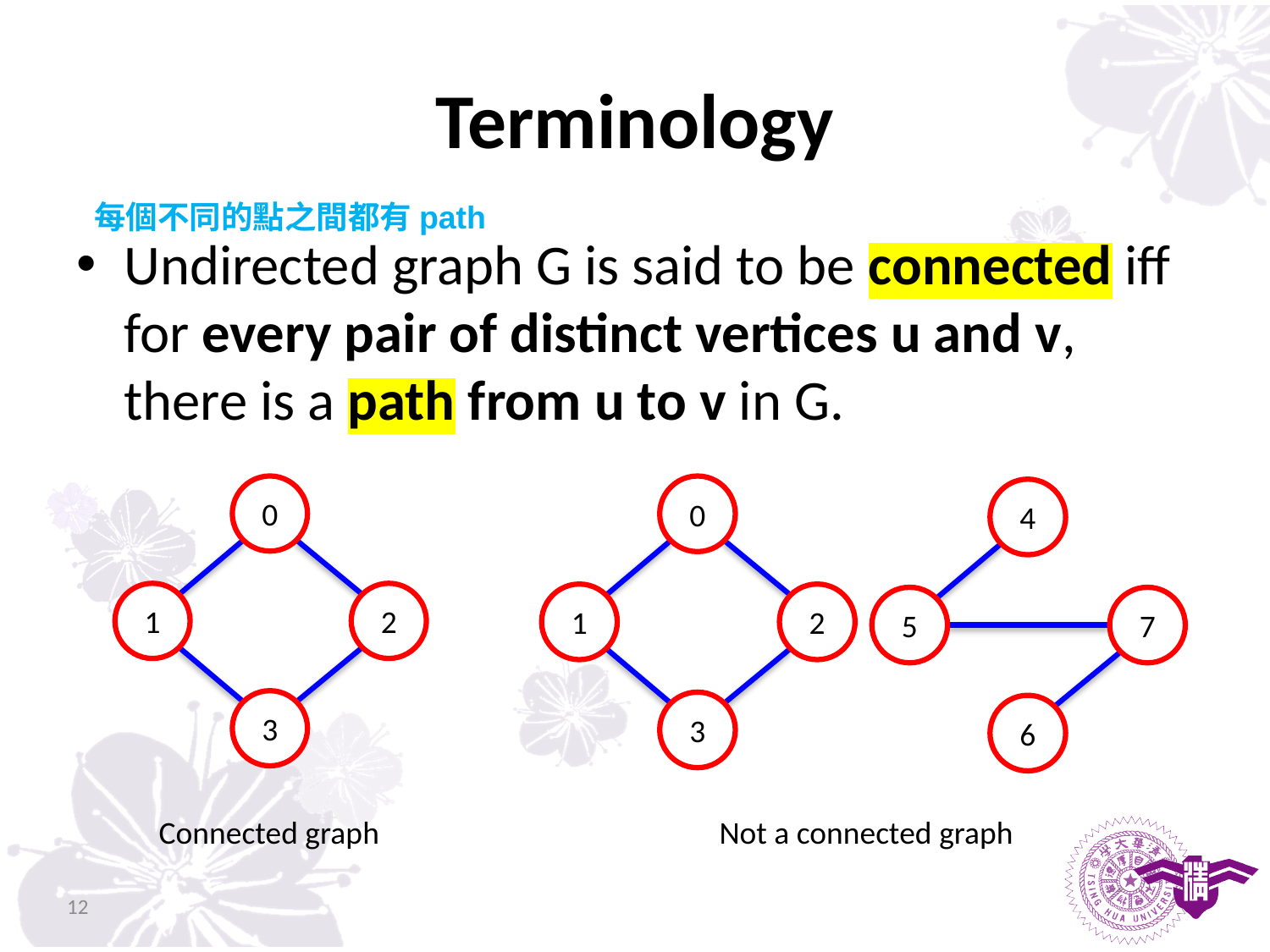

# Terminology
每個不同的點之間都有path
Undirected graph G is said to be connected iff for every pair of distinct vertices u and v, there is a path from u to v in G.
0
1
2
3
0
1
2
3
4
5
7
6
Connected graph
Not a connected graph
12